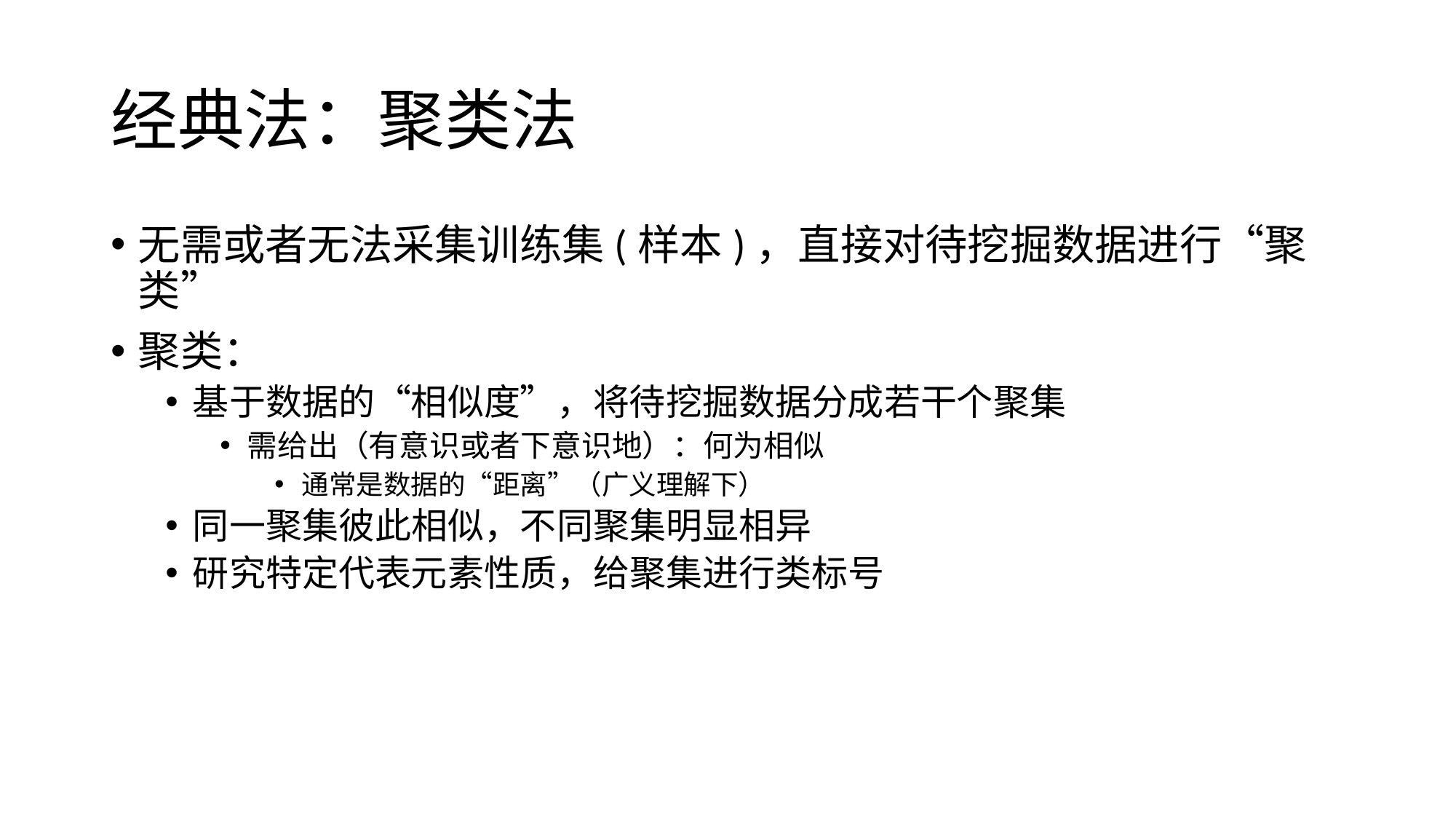

# 经典法：聚类法
无需或者无法采集训练集(样本)，直接对待挖掘数据进行“聚类”
聚类：
基于数据的“相似度”，将待挖掘数据分成若干个聚集
需给出（有意识或者下意识地）：何为相似
通常是数据的“距离”（广义理解下）
同一聚集彼此相似，不同聚集明显相异
研究特定代表元素性质，给聚集进行类标号